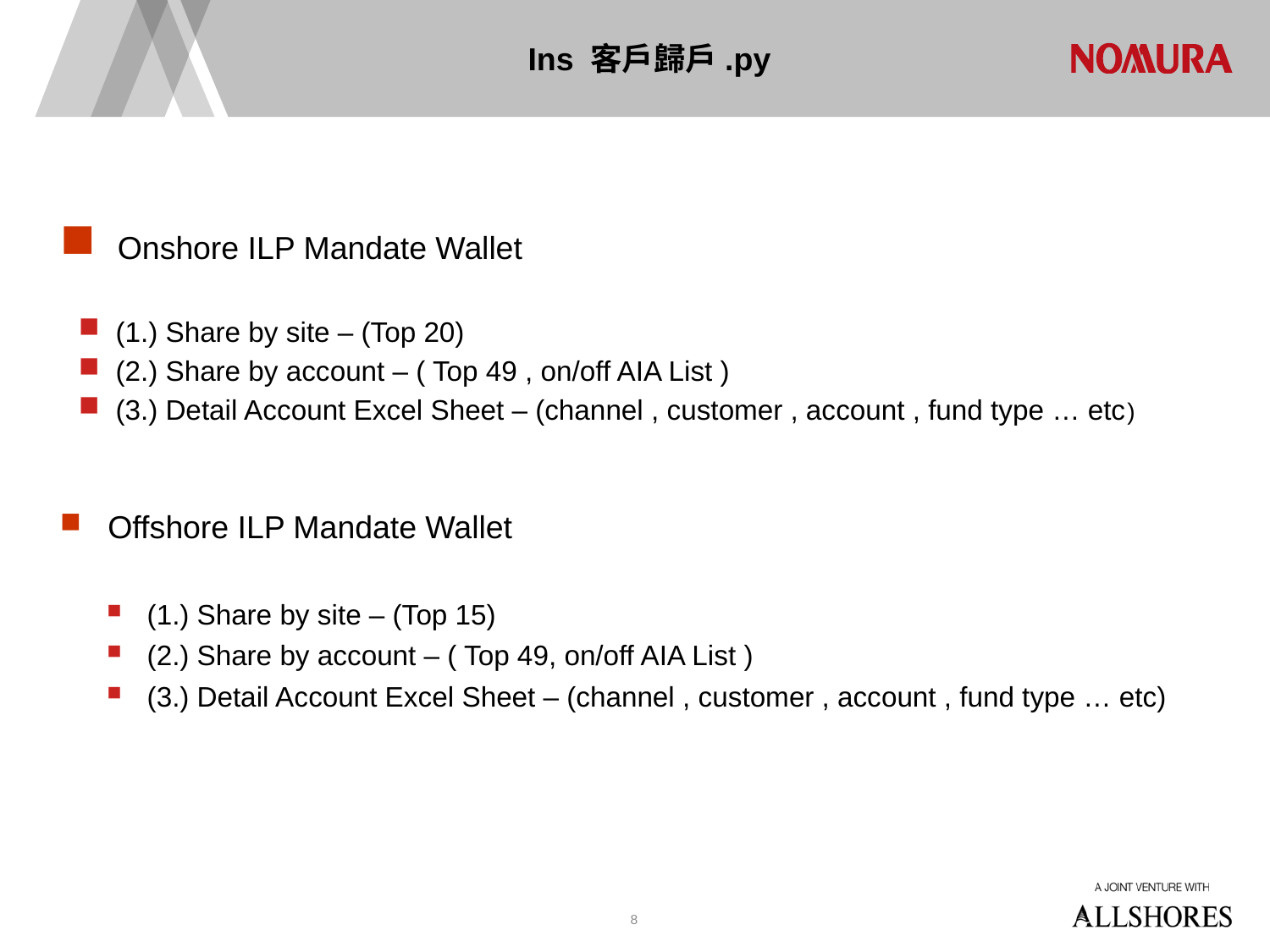

# Ins 客戶歸戶.py
  Onshore ILP Mandate Wallet

  (1.) Share by site – (Top 20)
  (2.) Share by account – ( Top 49 , on/off AIA List )
  (3.) Detail Account Excel Sheet – (channel , customer , account , fund type … etc)

Offshore ILP Mandate Wallet

(1.) Share by site – (Top 15)
(2.) Share by account – ( Top 49, on/off AIA List )
(3.) Detail Account Excel Sheet – (channel , customer , account , fund type … etc)

8